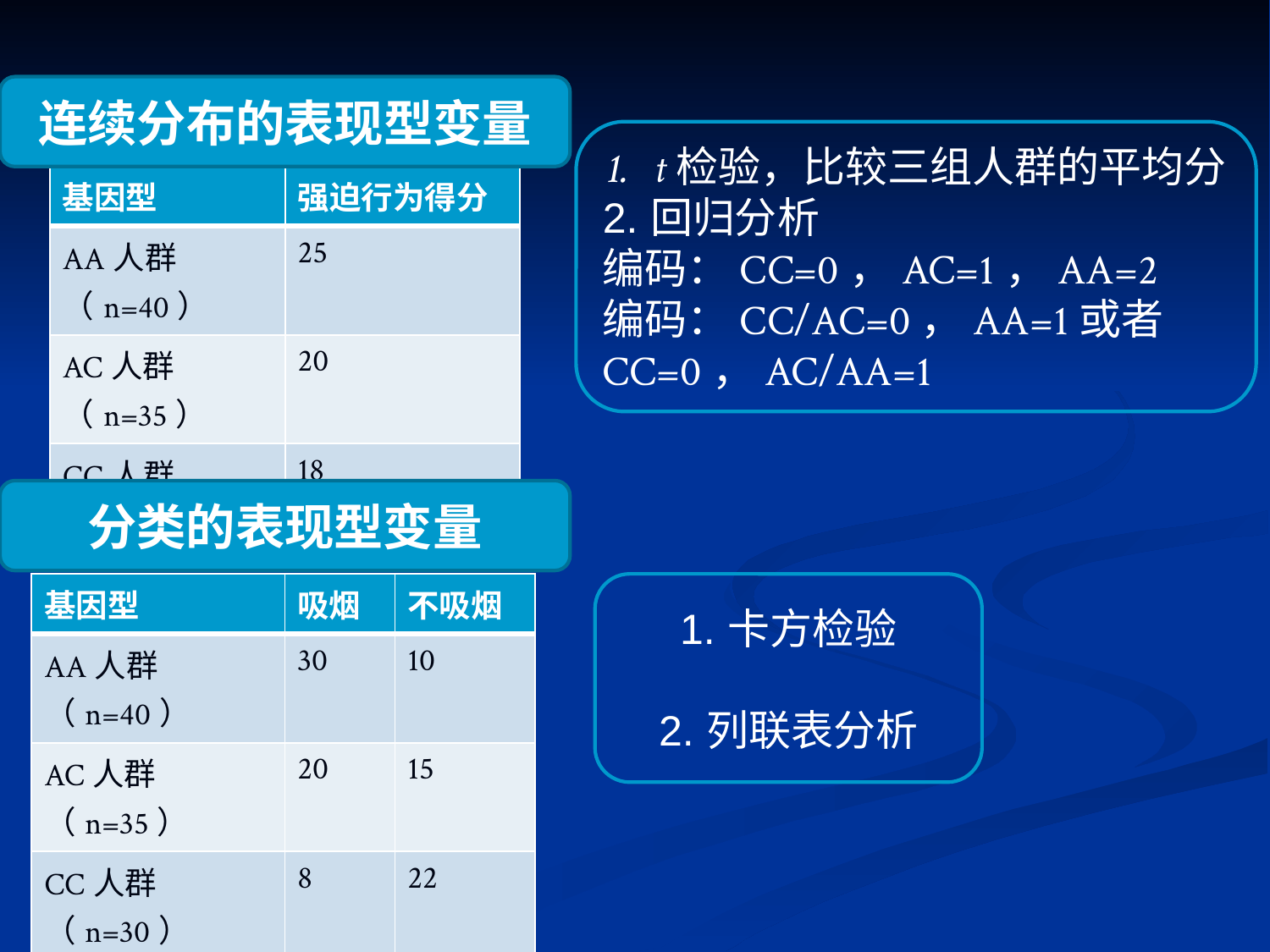

连续分布的表现型变量
t检验，比较三组人群的平均分
回归分析
编码：CC=0，AC=1，AA=2
编码：CC/AC=0，AA=1或者CC=0，AC/AA=1
| 基因型 | 强迫行为得分 |
| --- | --- |
| AA人群（n=40） | 25 |
| AC人群（n=35） | 20 |
| CC人群（n=30） | 18 |
分类的表现型变量
| 基因型 | 吸烟 | 不吸烟 |
| --- | --- | --- |
| AA人群（n=40） | 30 | 10 |
| AC人群（n=35） | 20 | 15 |
| CC人群（n=30） | 8 | 22 |
卡方检验

列联表分析